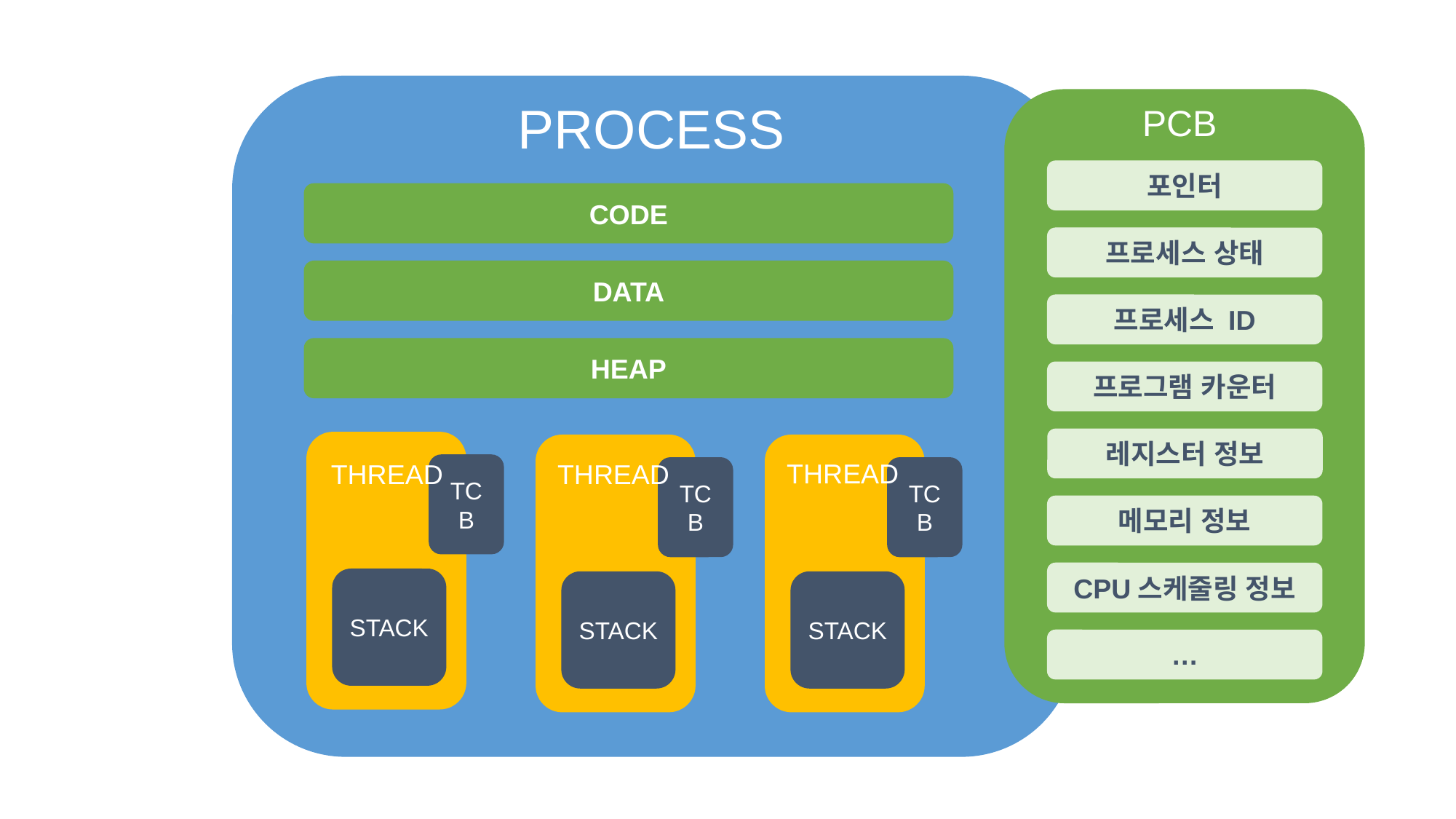

PROCESS

PCB
포인터
CODE
프로세스 상태
DATA
프로세스 ID
HEAP
프로그램 카운터
레지스터 정보

TCB
STACK

TCB
STACK

TCB
STACK
THREAD
THREAD
THREAD
메모리 정보
CPU스케줄링 정보
…